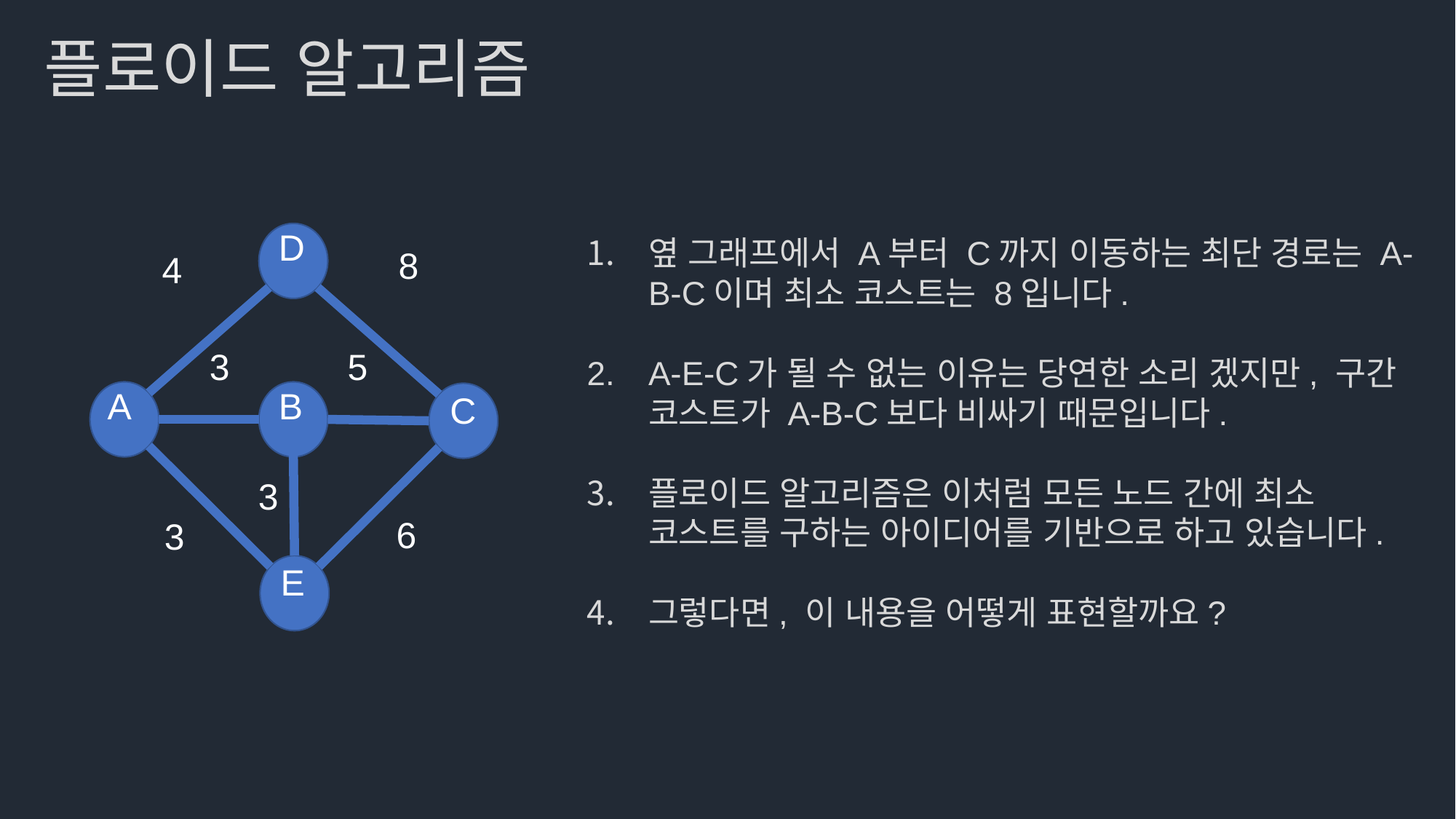

플로이드 알고리즘
D

8
4
5
3
A
B

C

3
6
3
E

옆 그래프에서 A부터 C까지 이동하는 최단 경로는 A-B-C이며 최소 코스트는 8입니다.

A-E-C가 될 수 없는 이유는 당연한 소리 겠지만, 구간 코스트가 A-B-C보다 비싸기 때문입니다.

플로이드 알고리즘은 이처럼 모든 노드 간에 최소 코스트를 구하는 아이디어를 기반으로 하고 있습니다.

그렇다면, 이 내용을 어떻게 표현할까요?